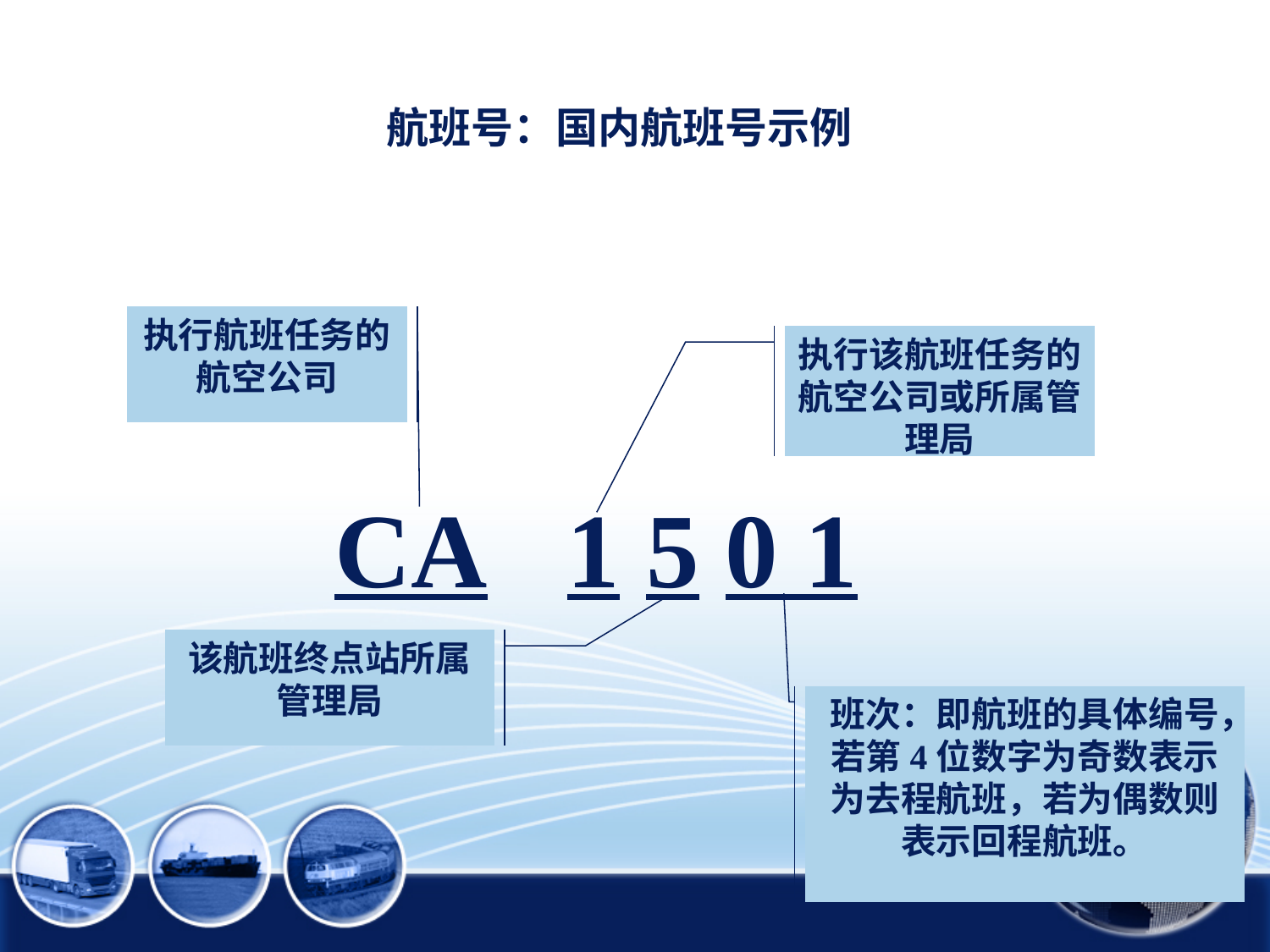

# 航班号：国内航班号示例
航班号：国内航班号示例

执行航班任务的航空公司
执行该航班任务的航空公司或所属管理局
CA   1 5 0 1
该航班终点站所属管理局
班次：即航班的具体编号，若第4位数字为奇数表示为去程航班，若为偶数则表示回程航班。